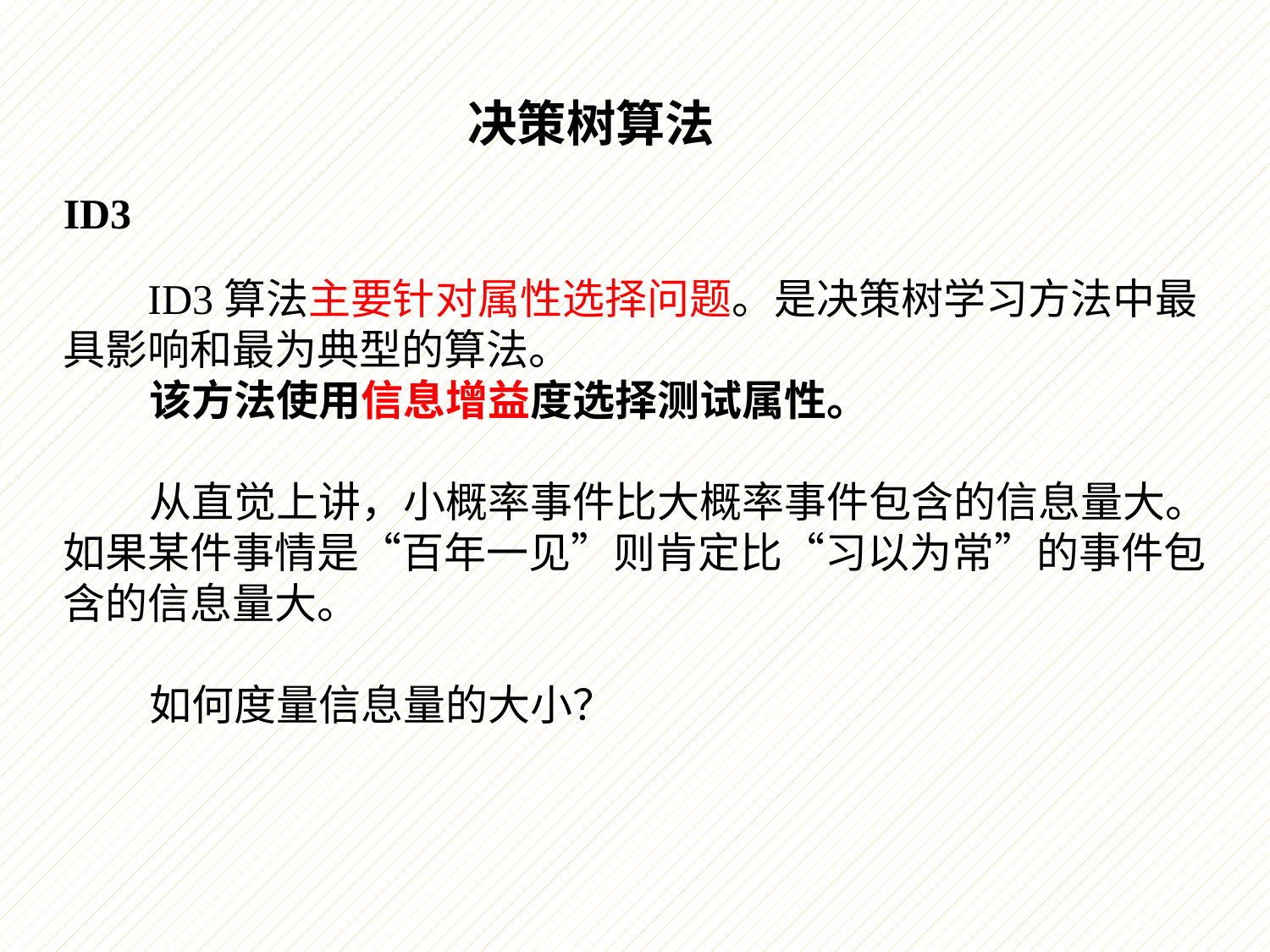

决策树算法
ID3
        ID3算法主要针对属性选择问题。是决策树学习方法中最
具影响和最为典型的算法。
        该方法使用信息增益度选择测试属性。

        从直觉上讲，小概率事件比大概率事件包含的信息量大。
如果某件事情是“百年一见”则肯定比“习以为常”的事件包含的信息量大。

        如何度量信息量的大小？